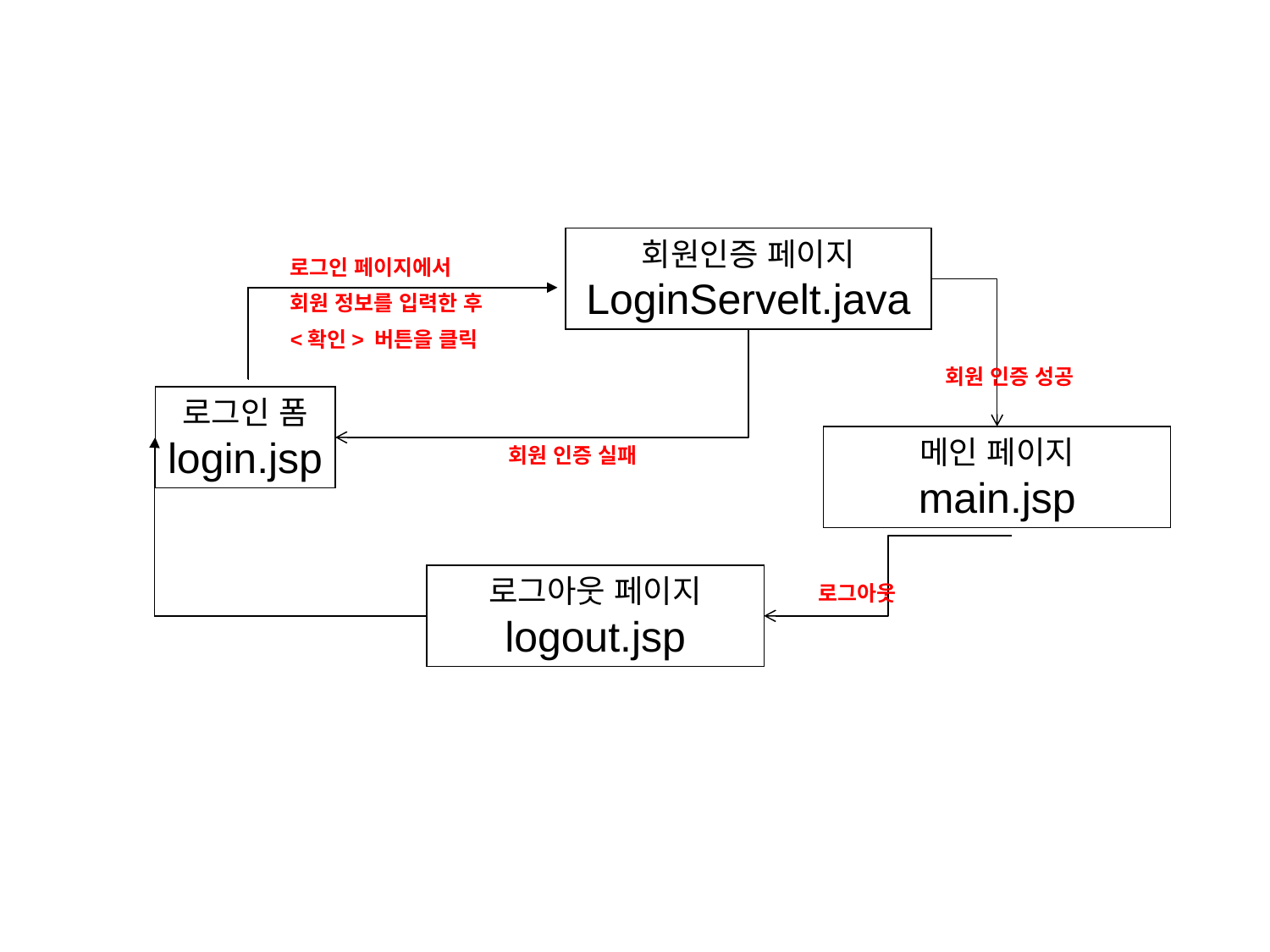

회원인증 페이지
LoginServelt.java
로그인 페이지에서
회원 정보를 입력한 후
<확인> 버튼을 클릭
회원 인증 성공
로그인 폼
login.jsp
메인 페이지
main.jsp
회원 인증 실패
로그아웃 페이지
logout.jsp
로그아웃